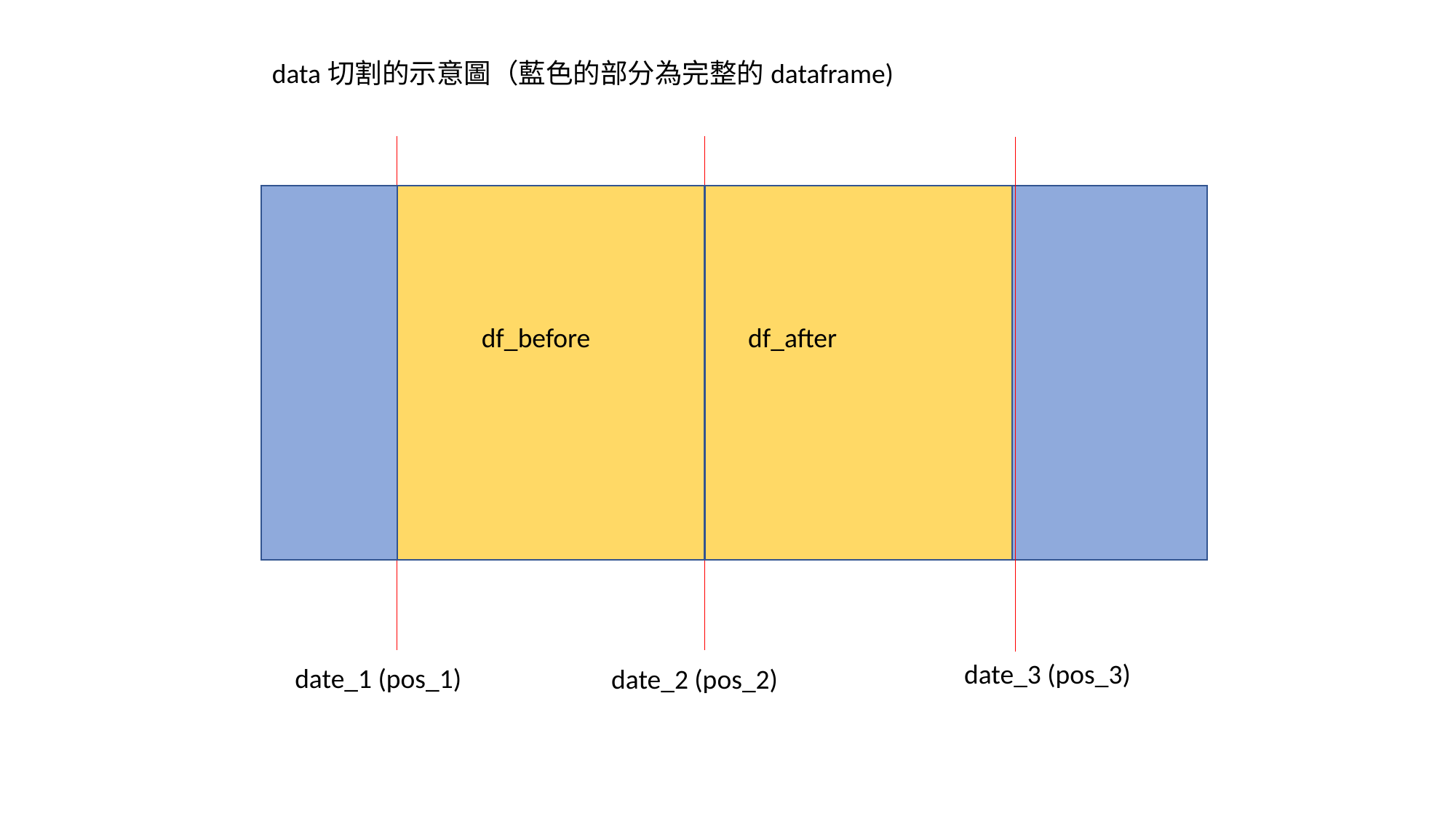

data切割的示意圖（藍色的部分為完整的dataframe)

df_before
df_after
date_3 (pos_3)
date_1 (pos_1)
date_2 (pos_2)